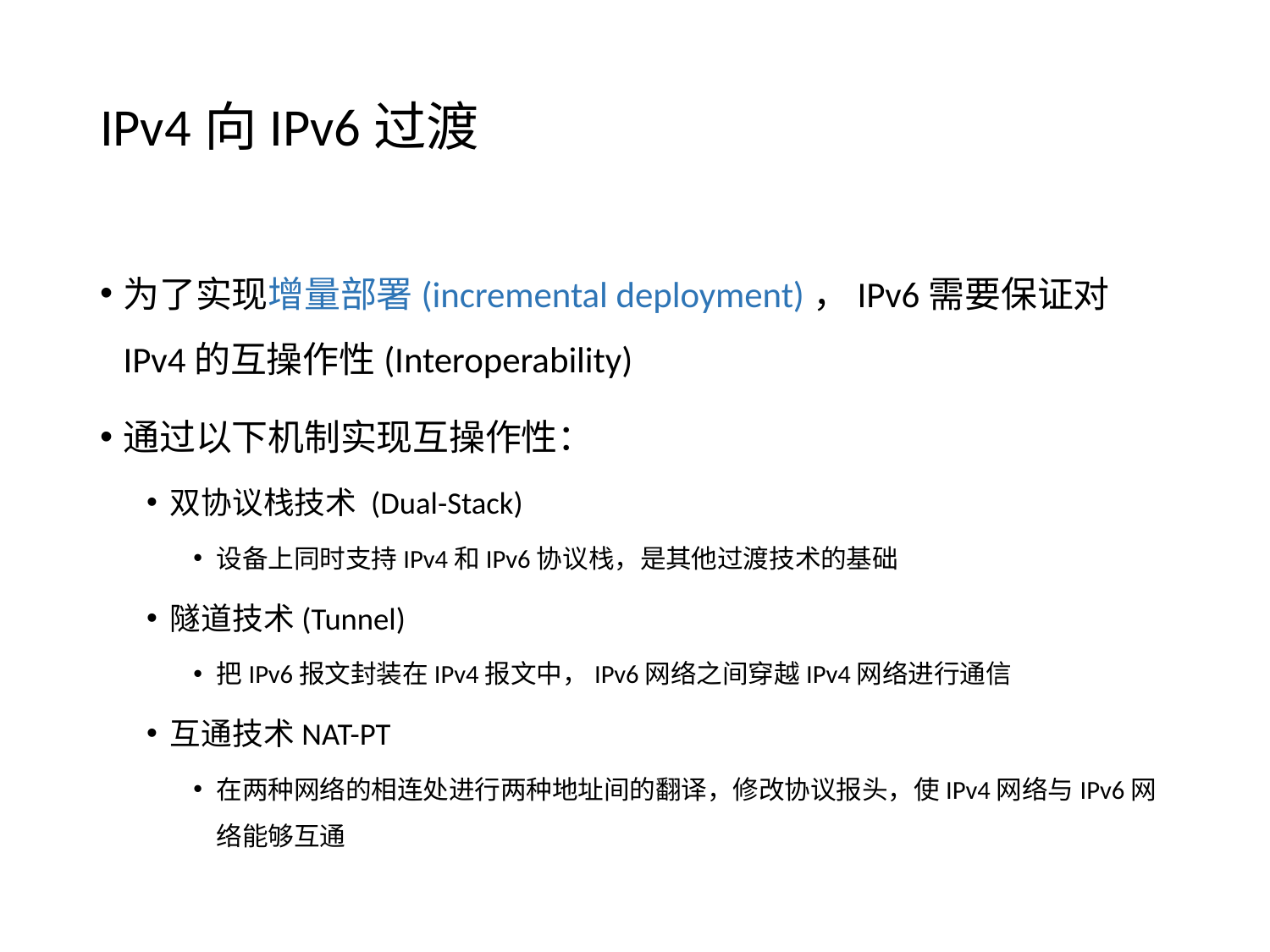

# IPv4向IPv6过渡
为了实现增量部署(incremental deployment)，IPv6需要保证对IPv4的互操作性(Interoperability)
通过以下机制实现互操作性：
双协议栈技术 (Dual-Stack)
设备上同时支持IPv4和IPv6协议栈，是其他过渡技术的基础
隧道技术(Tunnel)
把IPv6报文封装在IPv4报文中，IPv6网络之间穿越IPv4网络进行通信
互通技术NAT-PT
在两种网络的相连处进行两种地址间的翻译，修改协议报头，使IPv4网络与IPv6网络能够互通

46